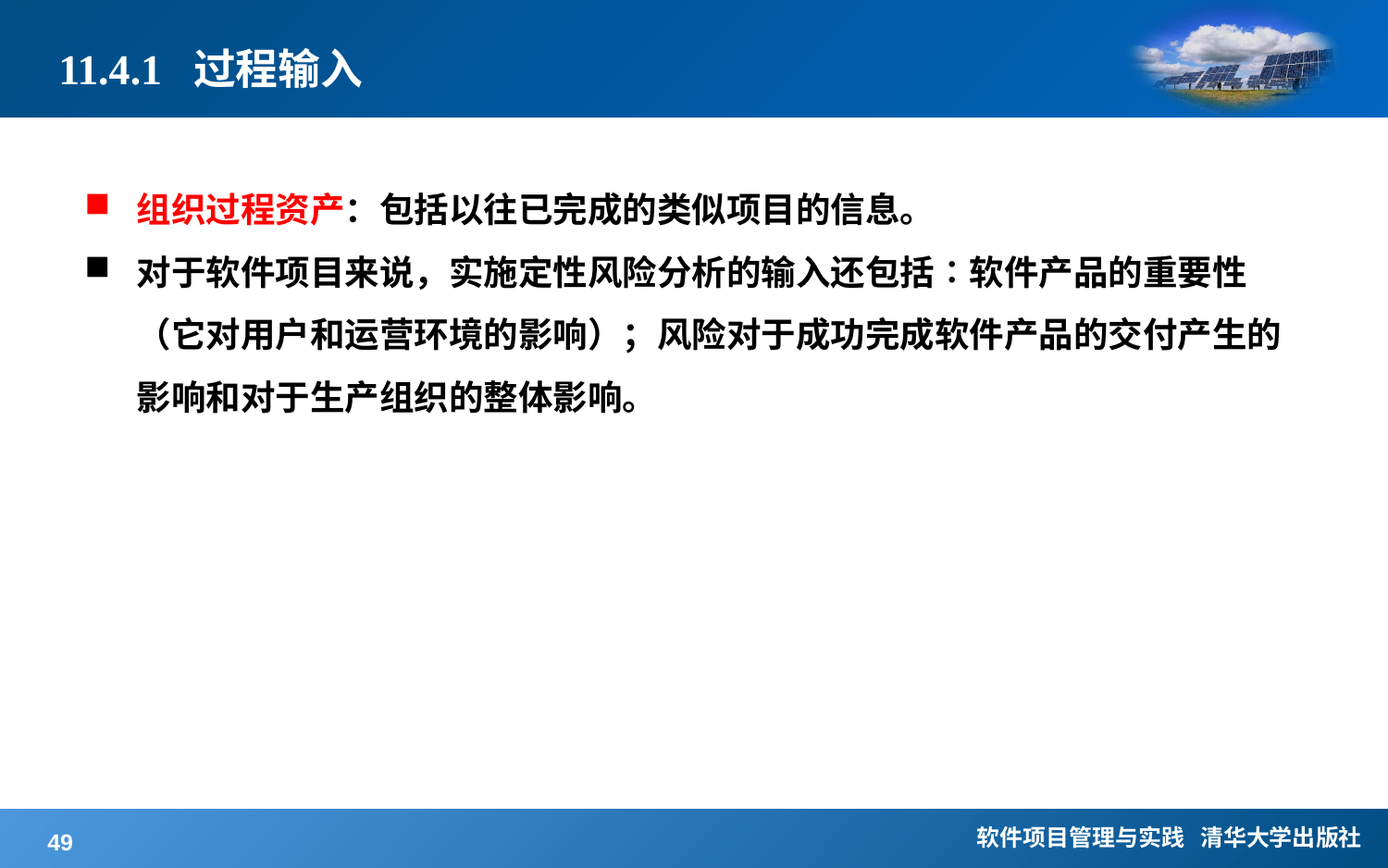

# 11.4.1  过程输入
组织过程资产：包括以往已完成的类似项目的信息。
对于软件项目来说，实施定性风险分析的输入还包括∶软件产品的重要性（它对用户和运营环境的影响）；风险对于成功完成软件产品的交付产生的影响和对于生产组织的整体影响。